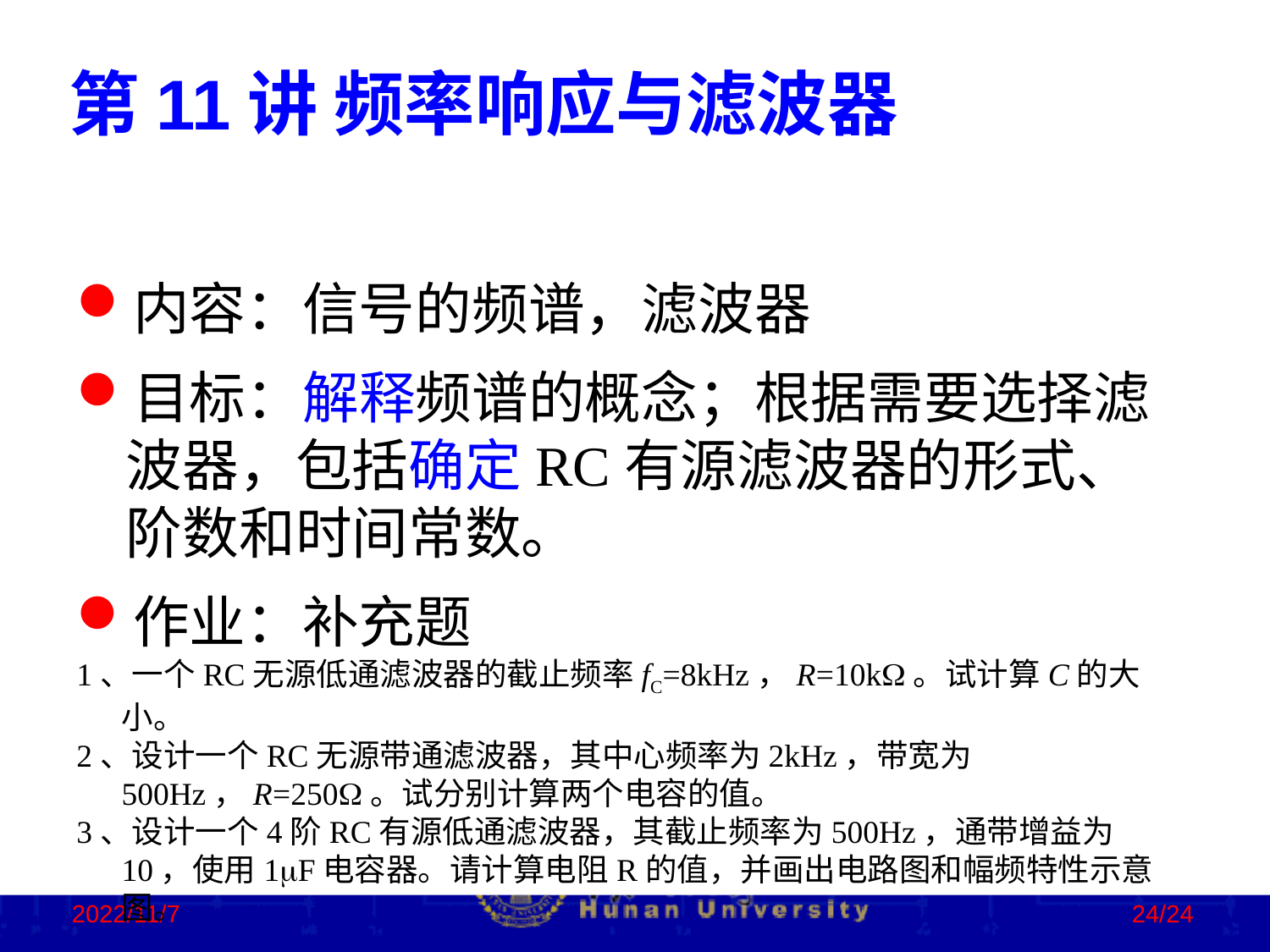

第11讲 频率响应与滤波器
内容：信号的频谱，滤波器
目标：解释频谱的概念；根据需要选择滤波器，包括确定RC有源滤波器的形式、阶数和时间常数。
作业：补充题
1、一个RC无源低通滤波器的截止频率fC=8kHz，R=10kΩ。试计算C的大小。
2、设计一个RC无源带通滤波器，其中心频率为2kHz，带宽为500Hz，R=250Ω。试分别计算两个电容的值。
3、设计一个4阶RC有源低通滤波器，其截止频率为500Hz，通带增益为10，使用1μF电容器。请计算电阻R的值，并画出电路图和幅频特性示意图。
2022/11/7
24/24